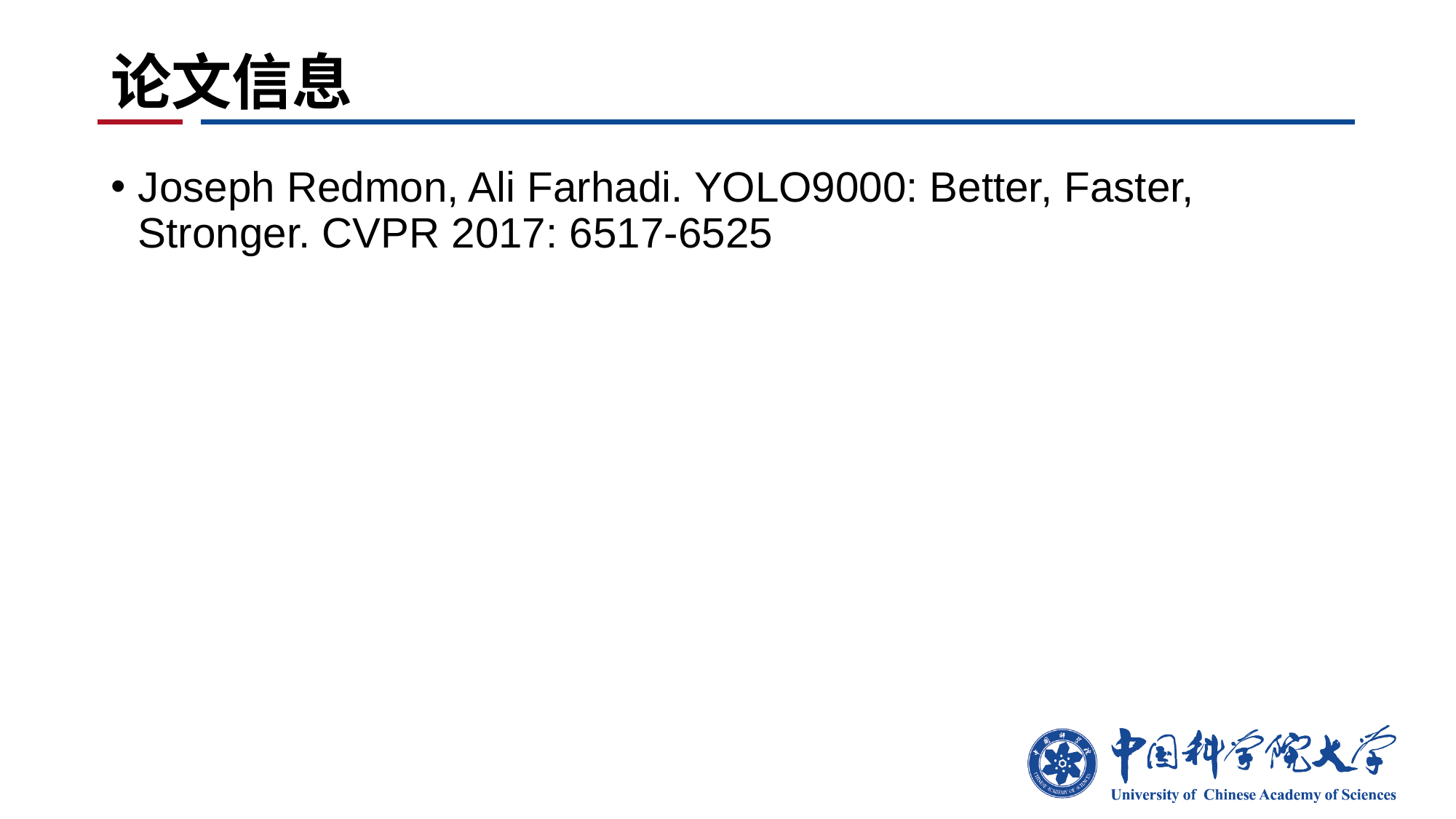

# 论文信息
Joseph Redmon, Ali Farhadi. YOLO9000: Better, Faster, Stronger. CVPR 2017: 6517-6525